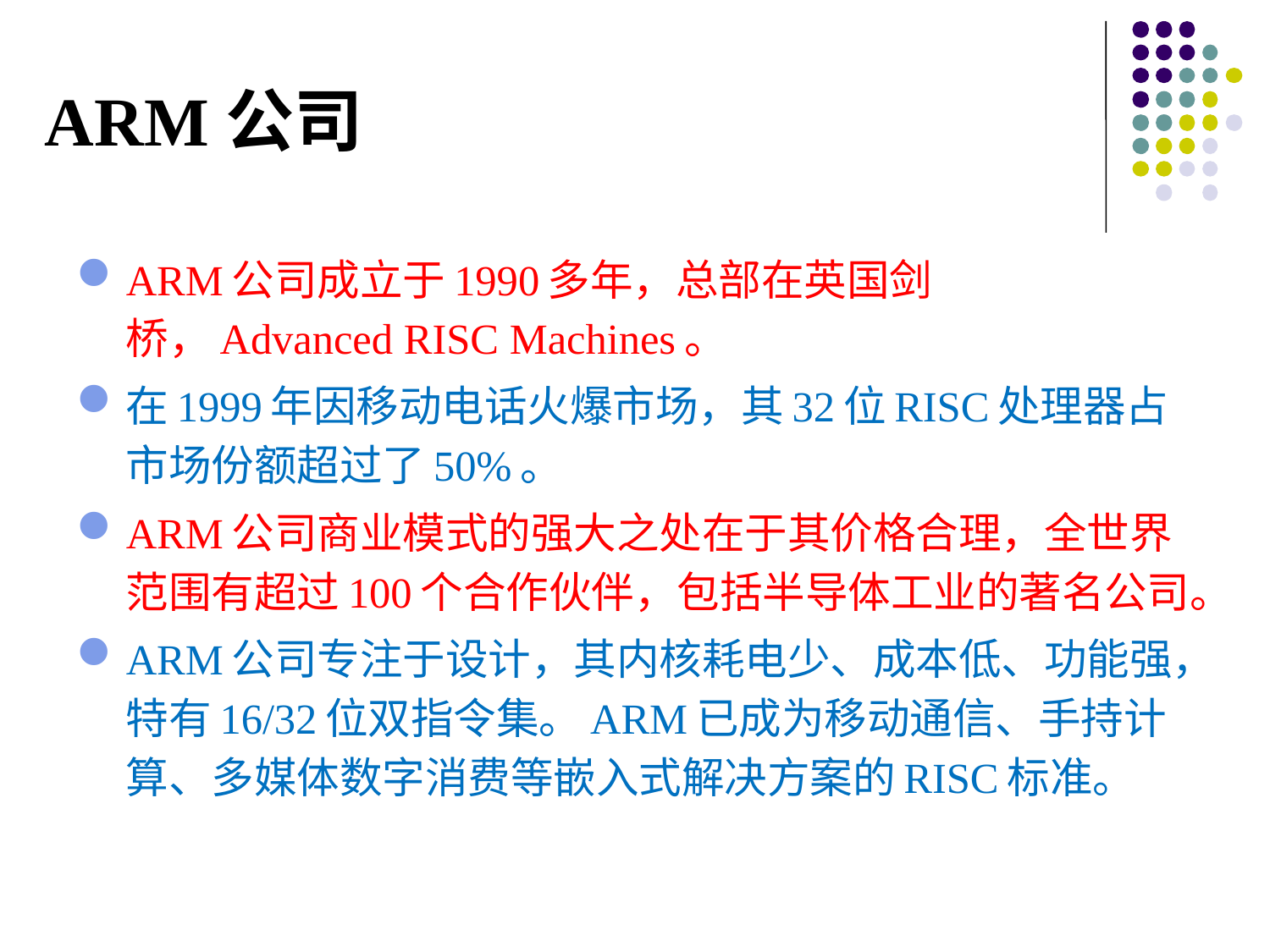

# ARM公司
ARM公司成立于1990多年，总部在英国剑桥，Advanced RISC Machines。
在1999年因移动电话火爆市场，其32位RISC处理器占市场份额超过了50%。
ARM公司商业模式的强大之处在于其价格合理，全世界范围有超过100个合作伙伴，包括半导体工业的著名公司。
ARM公司专注于设计，其内核耗电少、成本低、功能强，特有16/32位双指令集。ARM已成为移动通信、手持计算、多媒体数字消费等嵌入式解决方案的RISC标准。